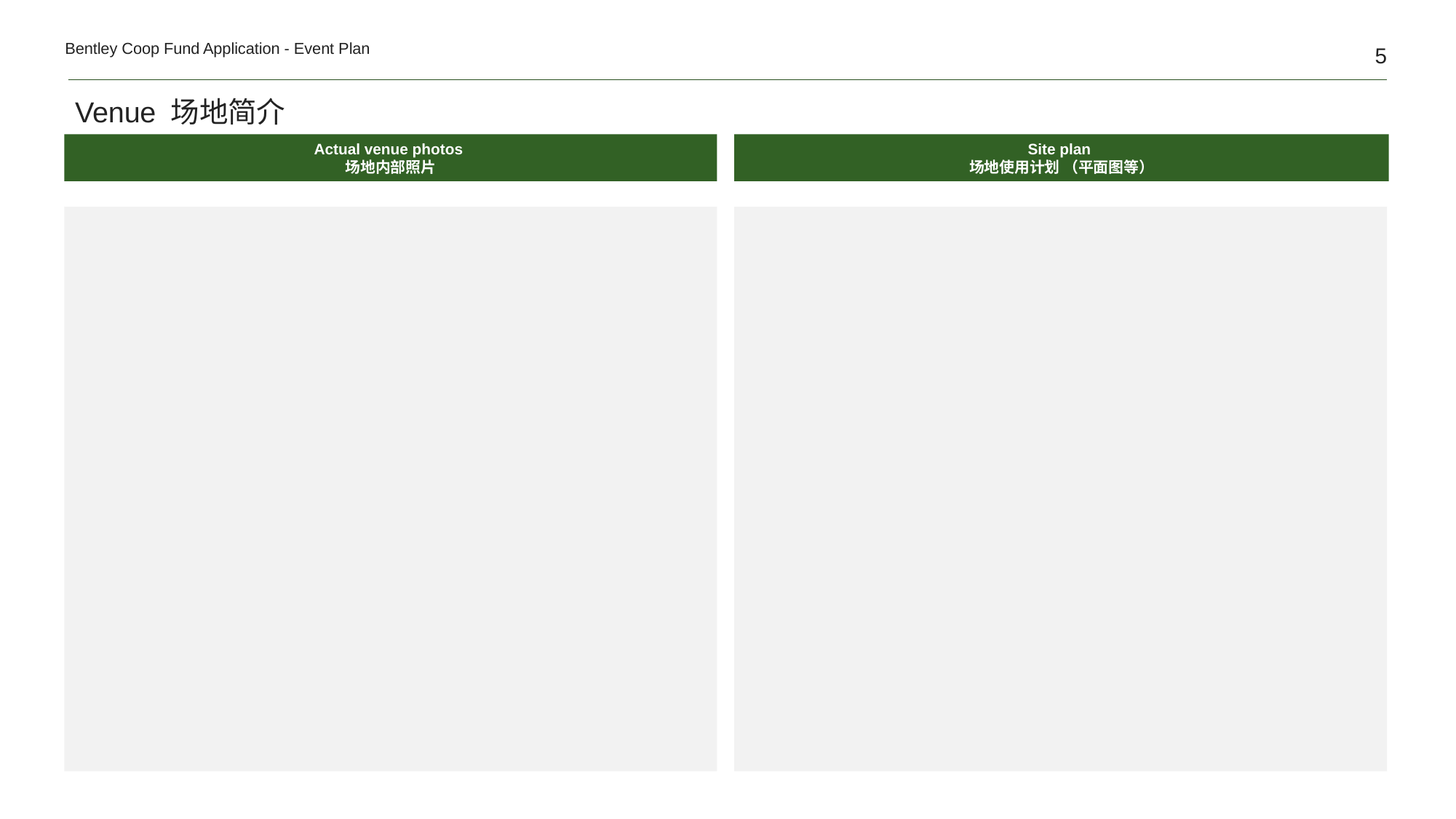

5
Bentley Coop Fund Application - Event Plan
Venue 场地简介
Actual venue photos
场地内部照片
Site plan
场地使用计划 （平面图等）